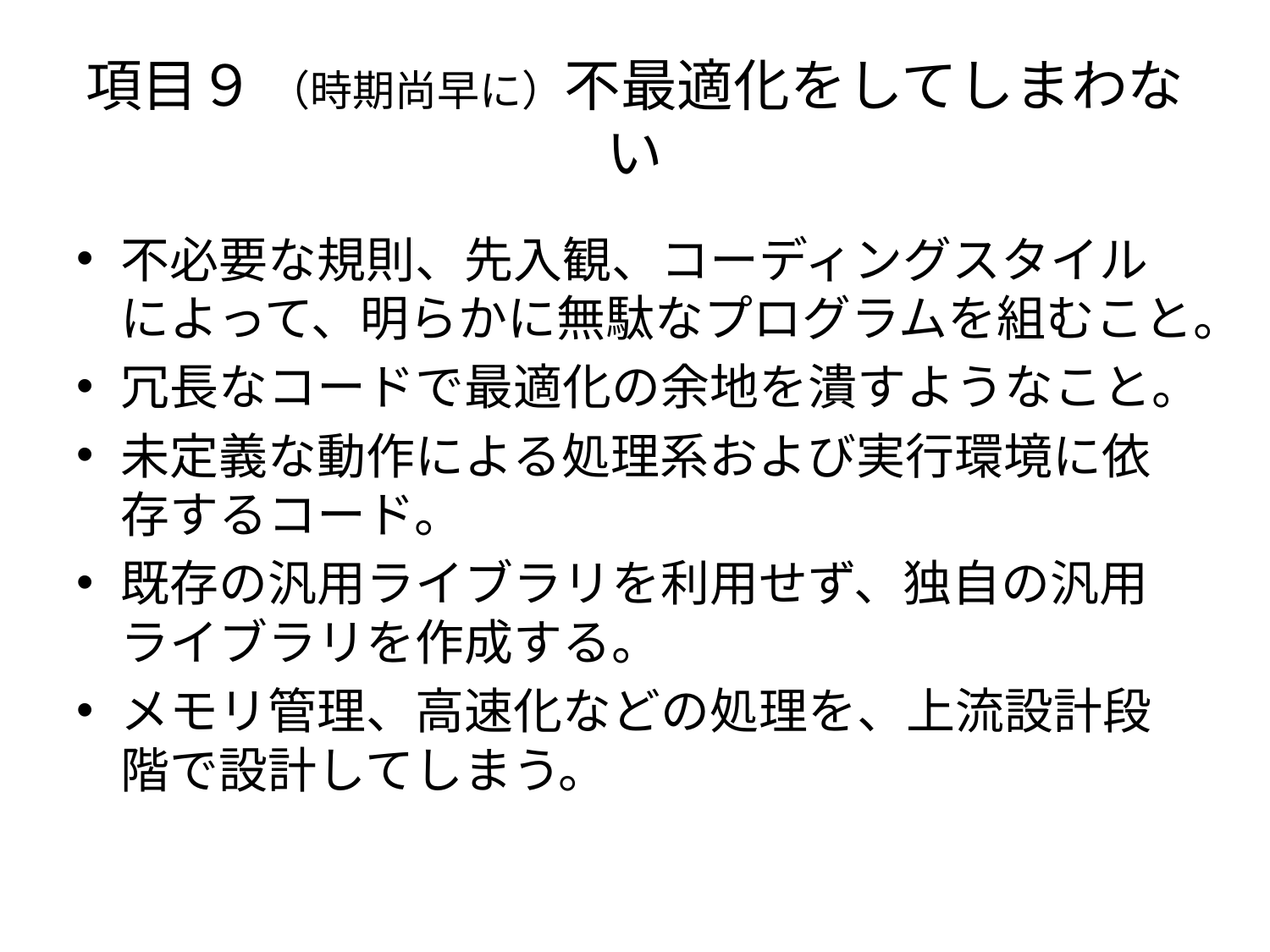

# 項目９ （時期尚早に）不最適化をしてしまわない
不必要な規則、先入観、コーディングスタイルによって、明らかに無駄なプログラムを組むこと。
冗長なコードで最適化の余地を潰すようなこと。
未定義な動作による処理系および実行環境に依存するコード。
既存の汎用ライブラリを利用せず、独自の汎用ライブラリを作成する。
メモリ管理、高速化などの処理を、上流設計段階で設計してしまう。